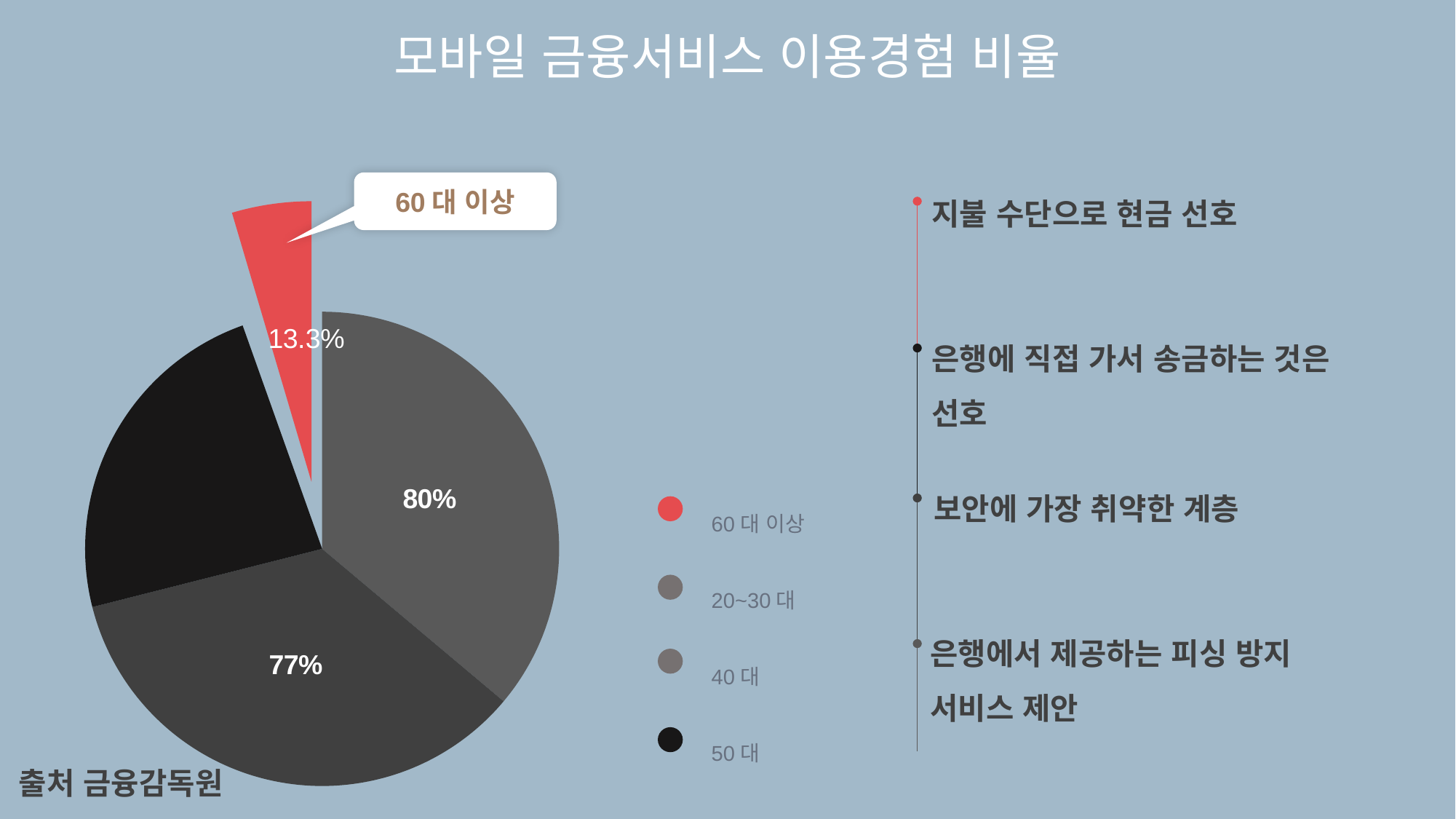

모바일 금융서비스 이용경험 비율
지불 수단으로 현금 선호
60대 이상

### Chart

| Category | 계열 1 |
|---|---|
| 항목 1 | 0.796 |
| 항목 2 | 0.77 |
| 항목 3 | 0.518 |
| 항목 4 | 0.12 |
은행에 직접 가서 송금하는 것은 선호
60대 이상
20~30대
40대
50대
보안에 가장 취약한 계층

은행에서 제공하는 피싱 방지 서비스 제안

출처 금융감독원